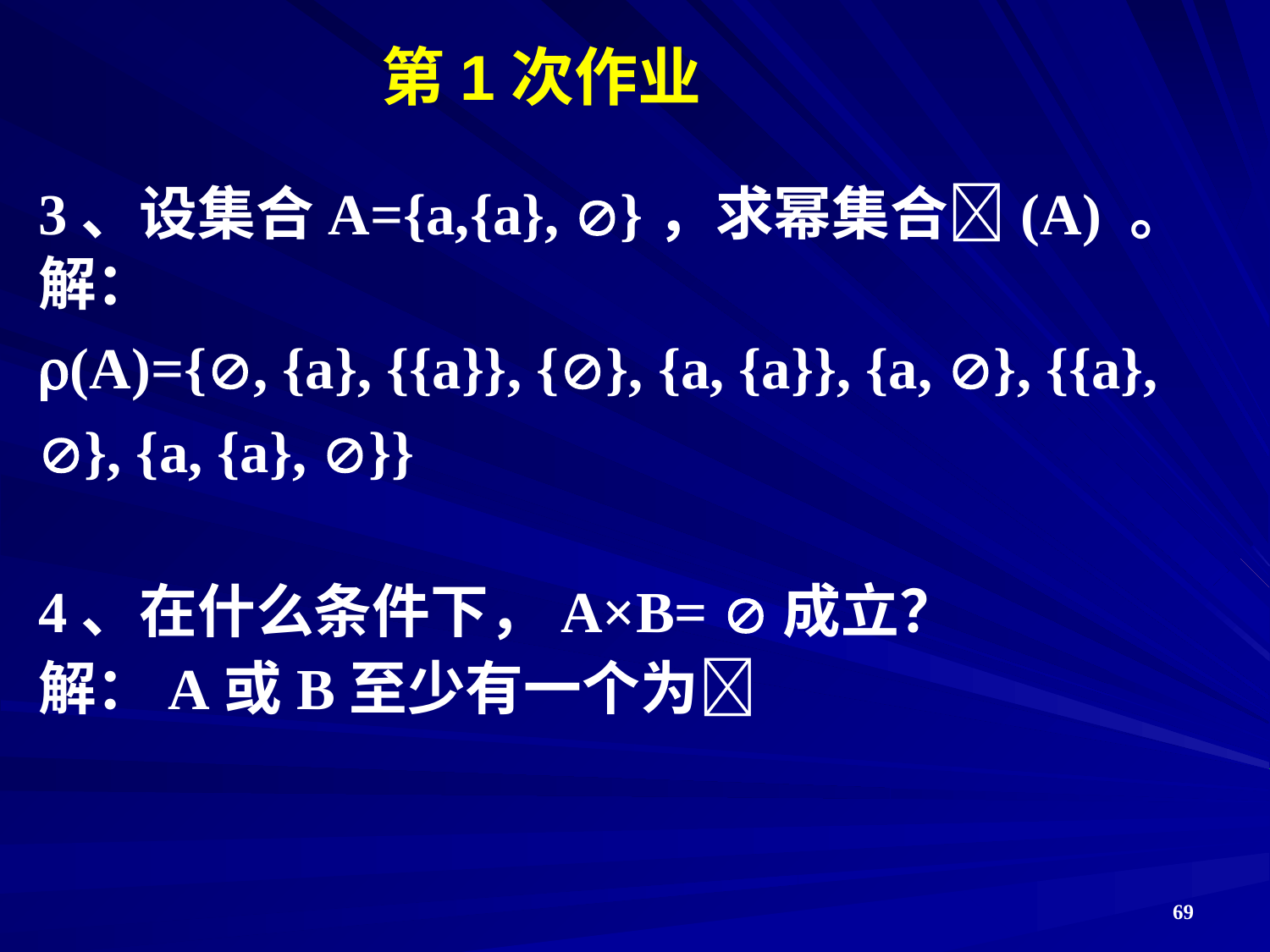

# 第1次作业
3、设集合A={a,{a}, ∅}，求幂集合ρ(A) 。
解：
ρ(A)={∅, {a}, {{a}}, {∅}, {a, {a}}, {a, ∅}, {{a}, ∅}, {a, {a}, ∅}}

4、在什么条件下，A×B= ∅成立？
解：A或B至少有一个为∅

69